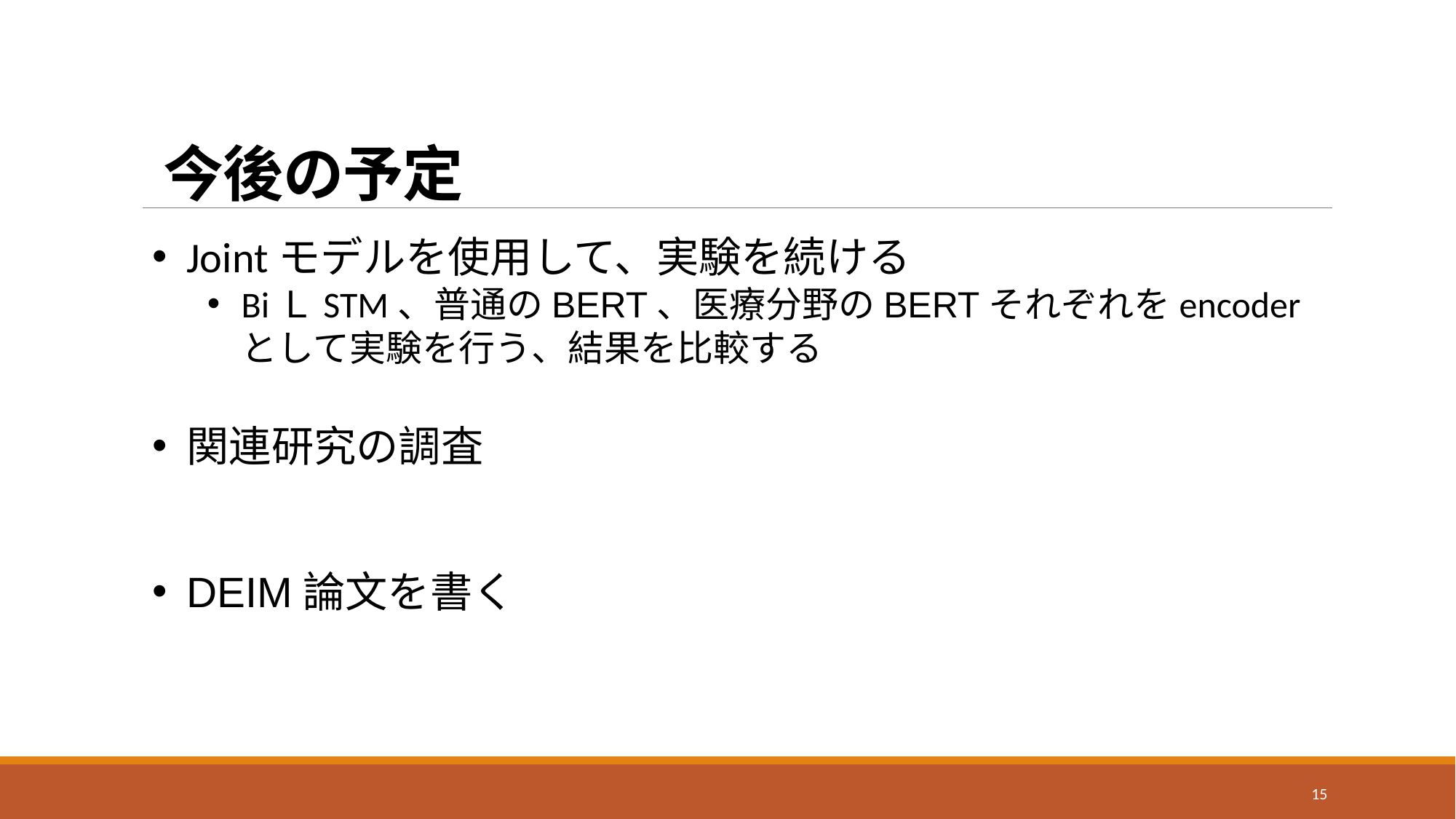

# 今後の予定
Jointモデルを使用して、実験を続ける
BiＬSTM、普通のBERT、医療分野のBERTそれぞれをencoderとして実験を行う、結果を比較する

関連研究の調査

DEIM論文を書く
15